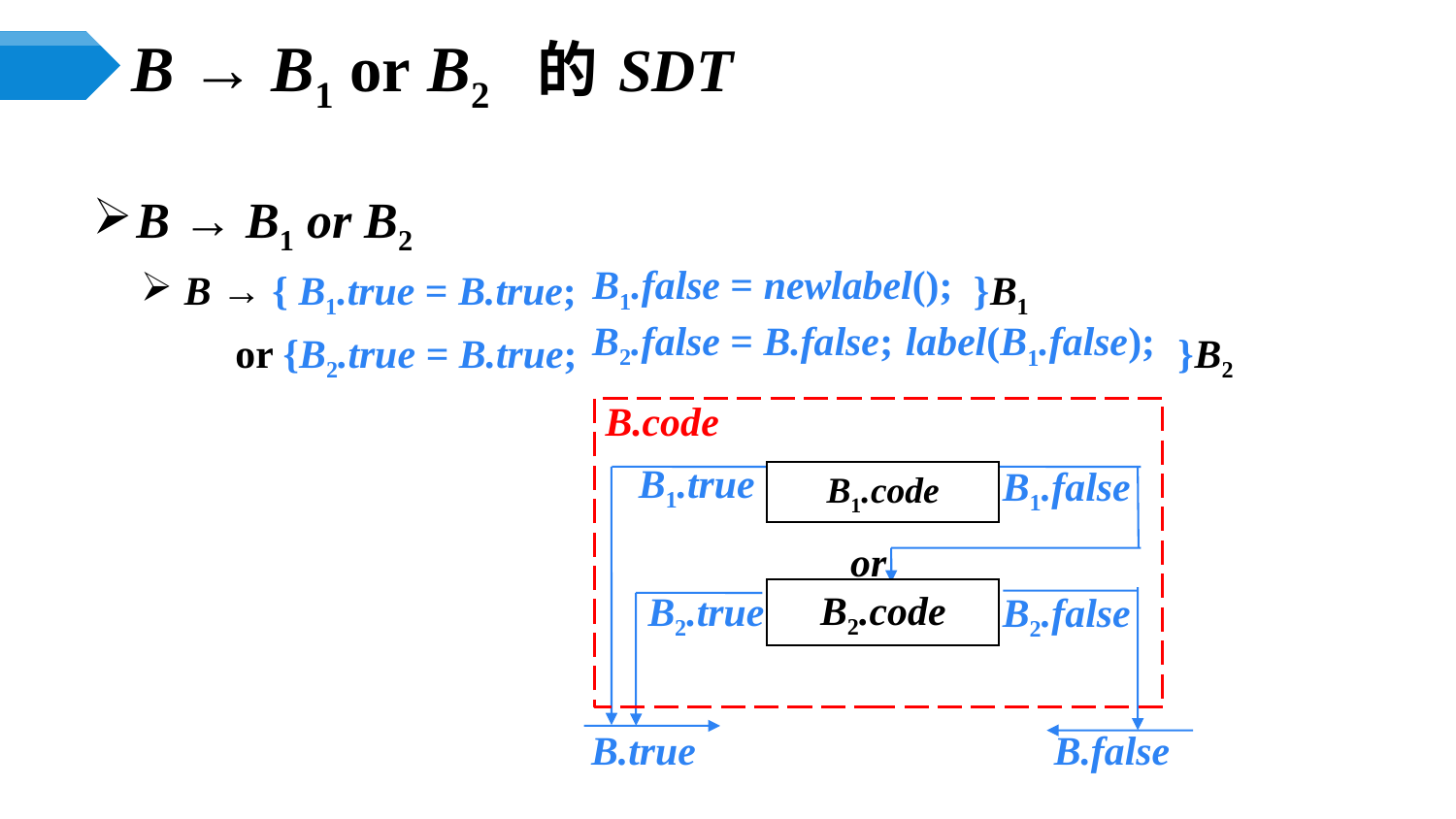

# B → B1 or B2  的SDT
B → B1 or B2
B → { B1.true = B.true;                                       }B1
	     or {B2.true = B.true;                                                           }B2

B1.false = newlabel();
B2.false = B.false;
label(B1.false);
B.code

B1.code
or
B2.code
B1.true

B1.false

B2.true

B2.false

B.true
B.false